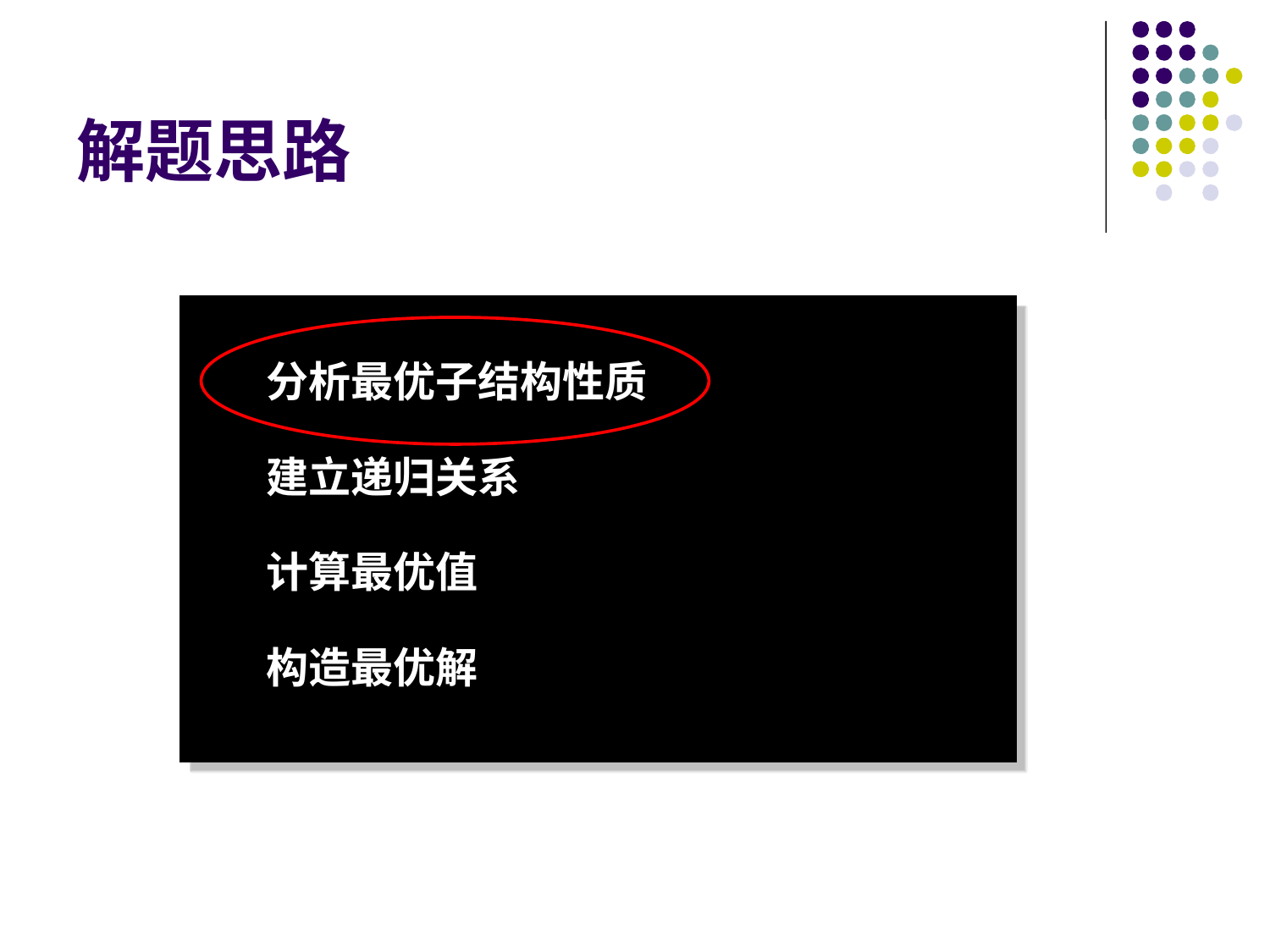

# 解题思路
0

分析最优子结构性质
建立递归关系
计算最优值
构造最优解